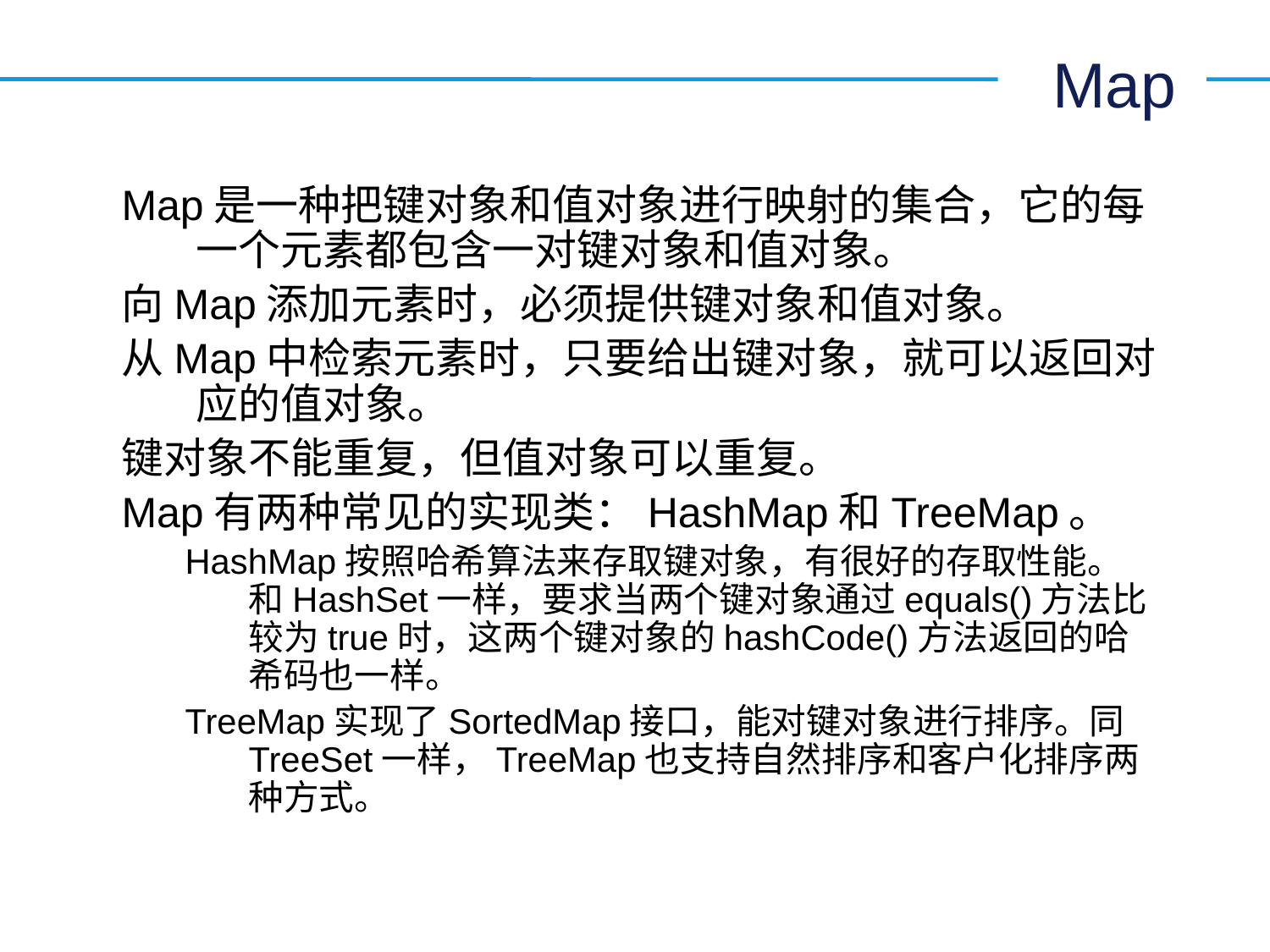

Map
Map是一种把键对象和值对象进行映射的集合，它的每一个元素都包含一对键对象和值对象。
向Map添加元素时，必须提供键对象和值对象。
从Map中检索元素时，只要给出键对象，就可以返回对应的值对象。
键对象不能重复，但值对象可以重复。
Map有两种常见的实现类：HashMap和TreeMap。
HashMap按照哈希算法来存取键对象，有很好的存取性能。和HashSet一样，要求当两个键对象通过equals()方法比较为true时，这两个键对象的hashCode()方法返回的哈希码也一样。
TreeMap实现了SortedMap接口，能对键对象进行排序。同TreeSet一样，TreeMap也支持自然排序和客户化排序两种方式。